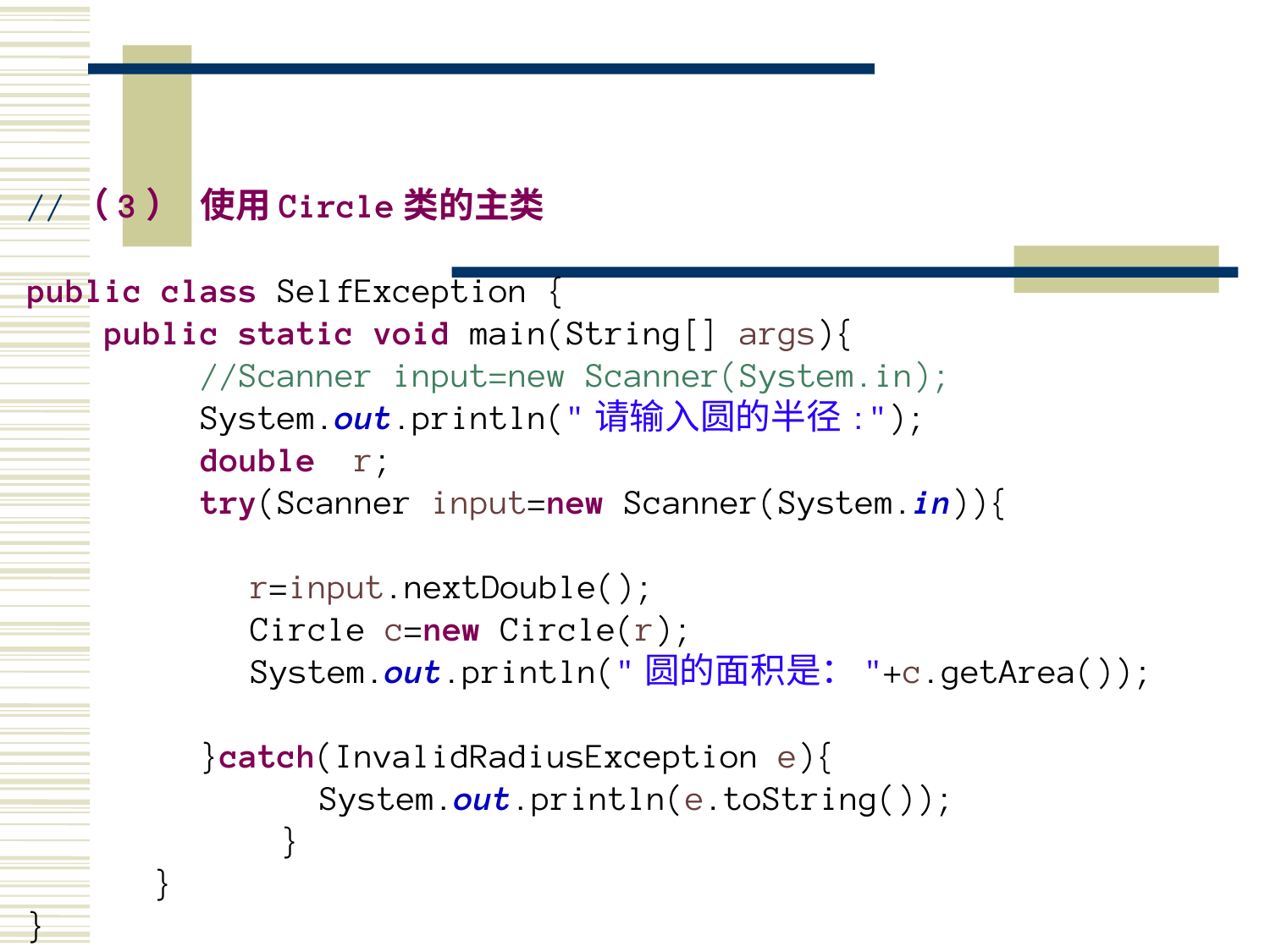

//（3） 使用Circle类的主类

public class SelfException {
    public static void main(String[] args){
         //Scanner input=new Scanner(System.in);
         System.out.println("请输入圆的半径:");
         double  r;
         try(Scanner input=new Scanner(System.in)){

	     r=input.nextDouble();
	     Circle c=new Circle(r);
	     System.out.println("圆的面积是："+c.getArea());

         }catch(InvalidRadiusException e){
		  System.out.println(e.toString());
		}
	}
}